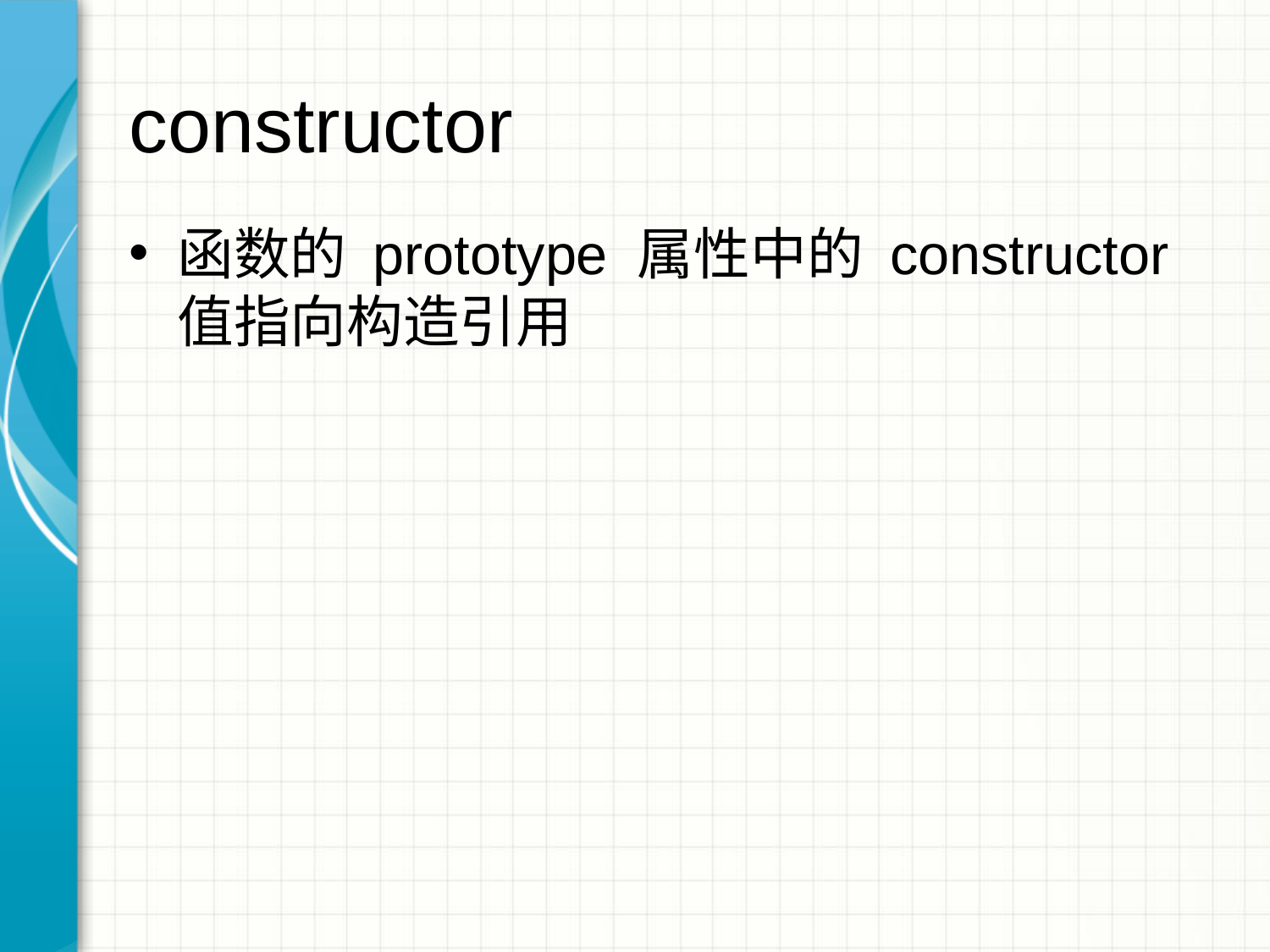

# constructor
函数的 prototype 属性中的 constructor 值指向构造引用